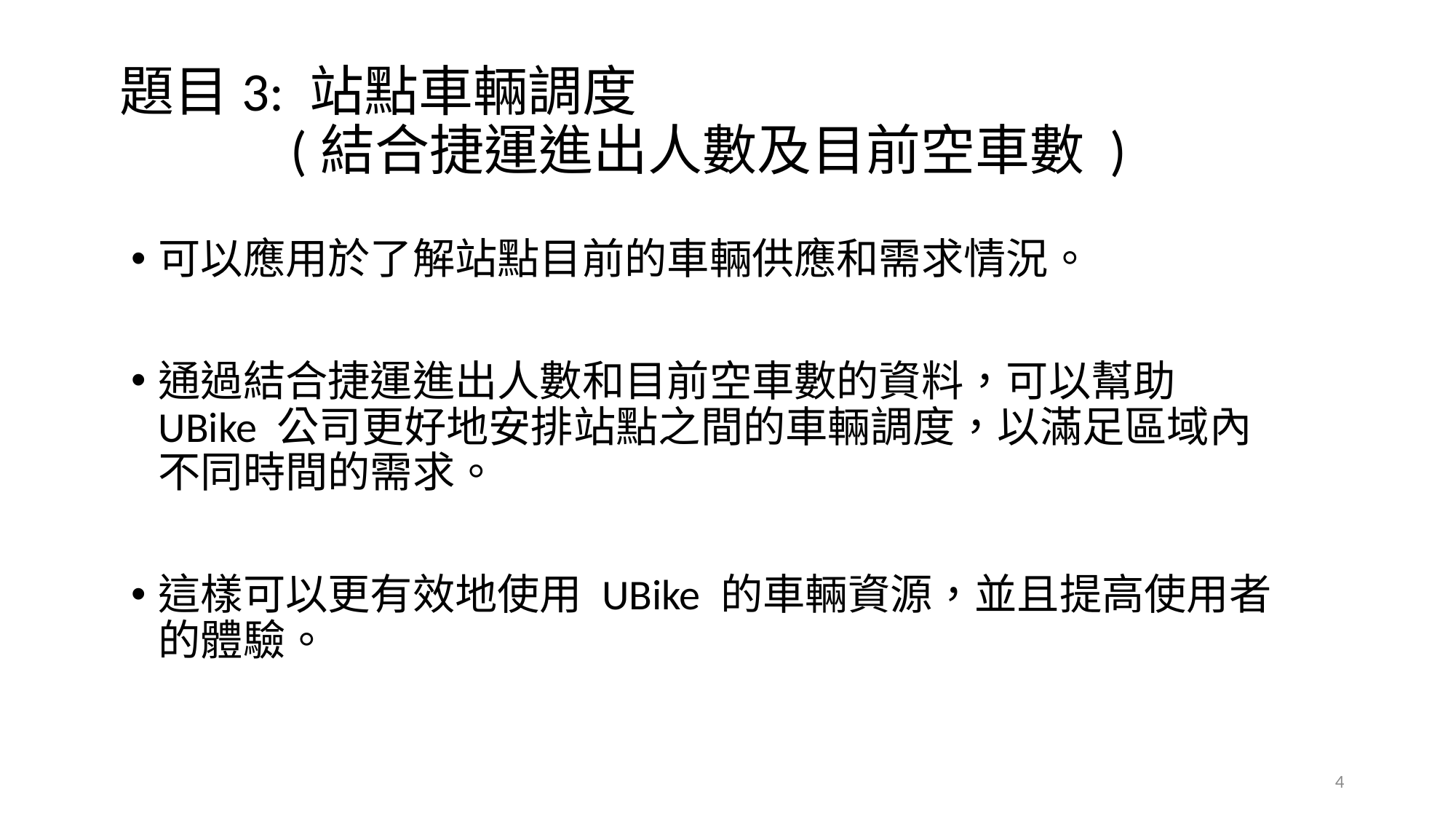

# 題目3: 站點車輛調度 (結合捷運進出人數及目前空車數 )
可以應用於了解站點目前的車輛供應和需求情況。

通過結合捷運進出人數和目前空車數的資料，可以幫助 UBike 公司更好地安排站點之間的車輛調度，以滿足區域內不同時間的需求。

這樣可以更有效地使用 UBike 的車輛資源，並且提高使用者的體驗。
4